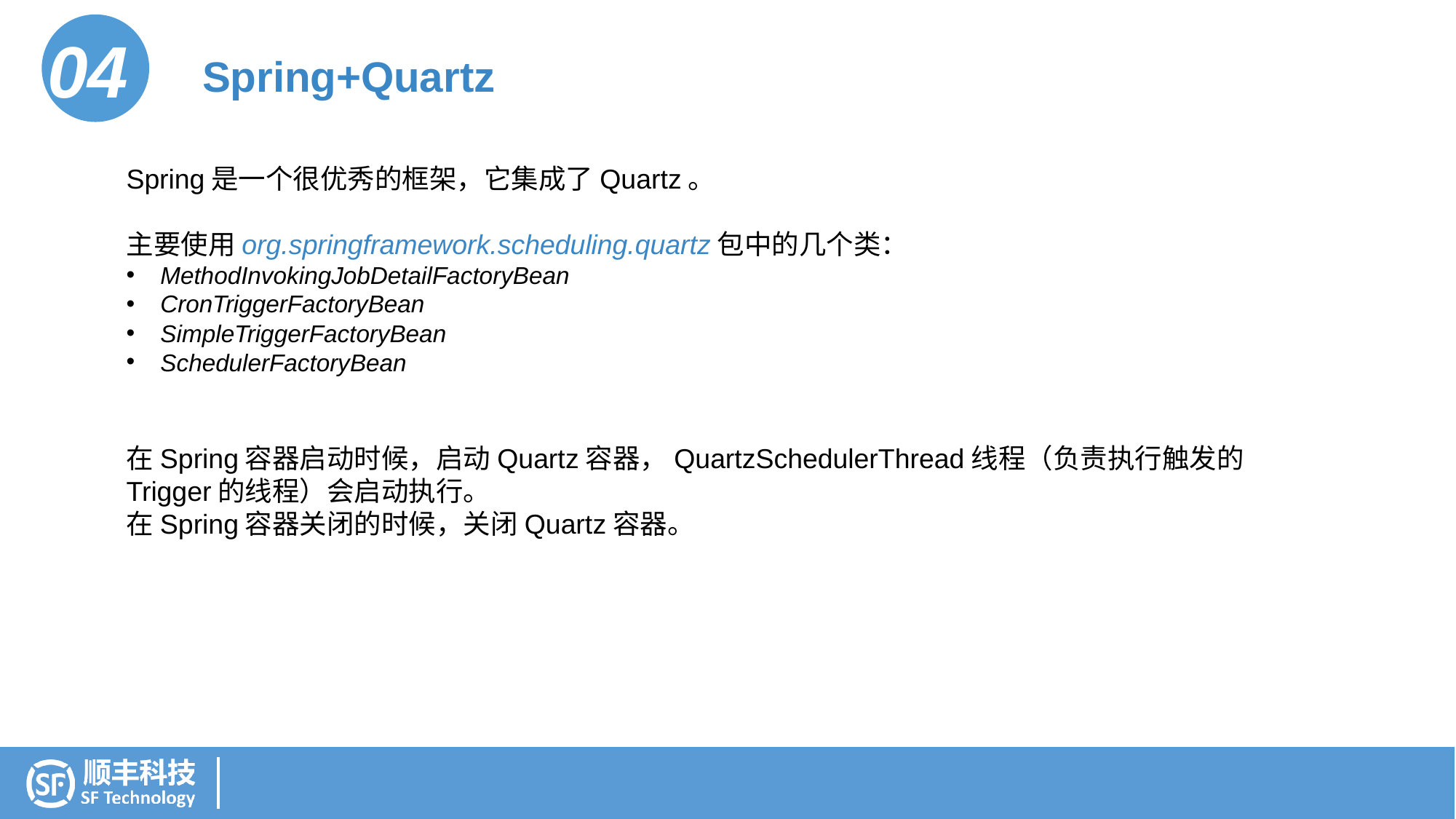

04
Spring+Quartz
Spring是一个很优秀的框架，它集成了Quartz。

主要使用org.springframework.scheduling.quartz包中的几个类：
MethodInvokingJobDetailFactoryBean
CronTriggerFactoryBean
SimpleTriggerFactoryBean
SchedulerFactoryBean

在Spring容器启动时候，启动Quartz容器，QuartzSchedulerThread线程（负责执行触发的Trigger的线程）会启动执行。
在Spring容器关闭的时候，关闭Quartz容器。